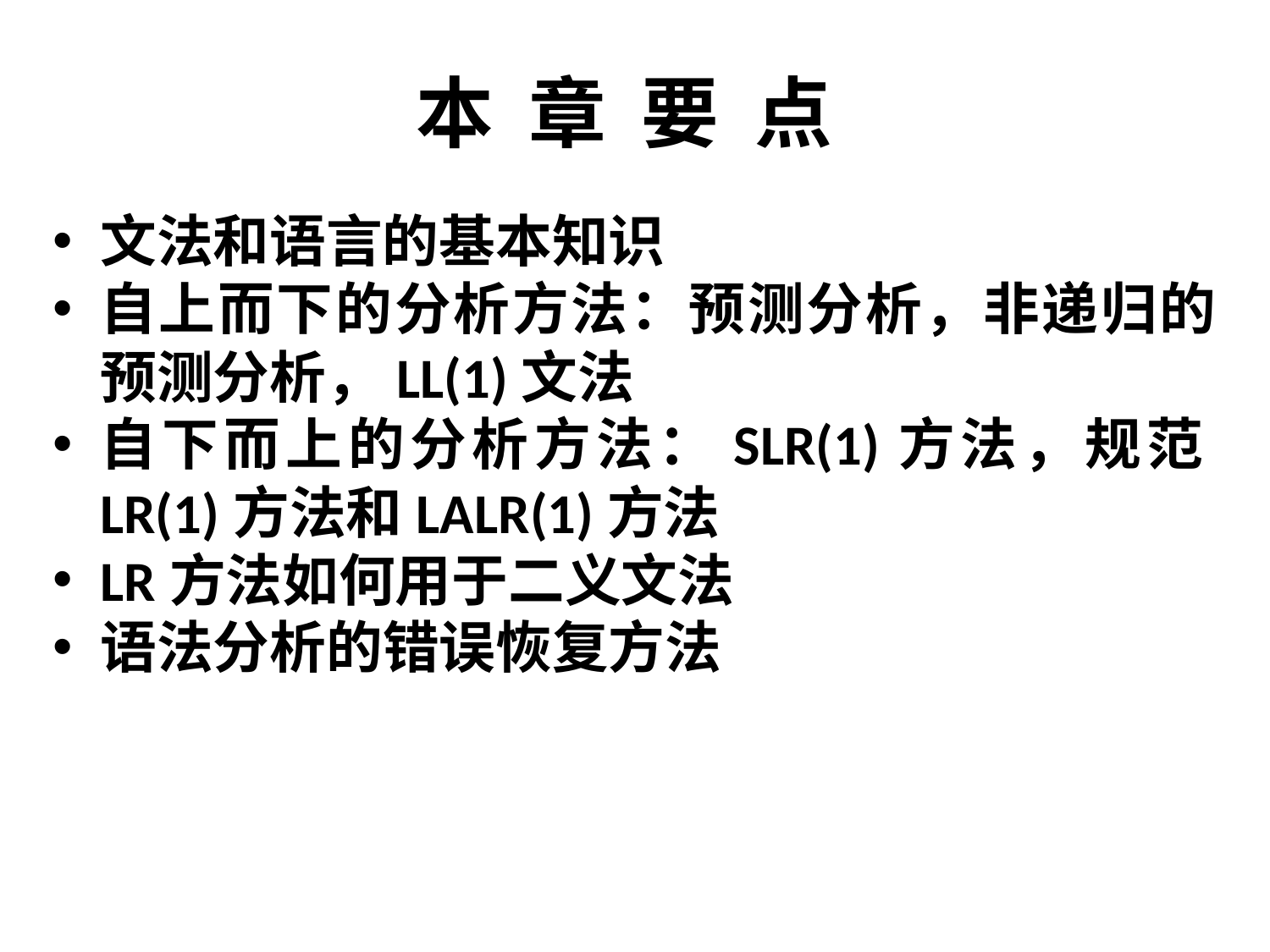

# 本  章  要  点
文法和语言的基本知识
自上而下的分析方法：预测分析，非递归的预测分析，LL(1)文法
自下而上的分析方法：SLR(1)方法，规范LR(1)方法和LALR(1)方法
LR方法如何用于二义文法
语法分析的错误恢复方法